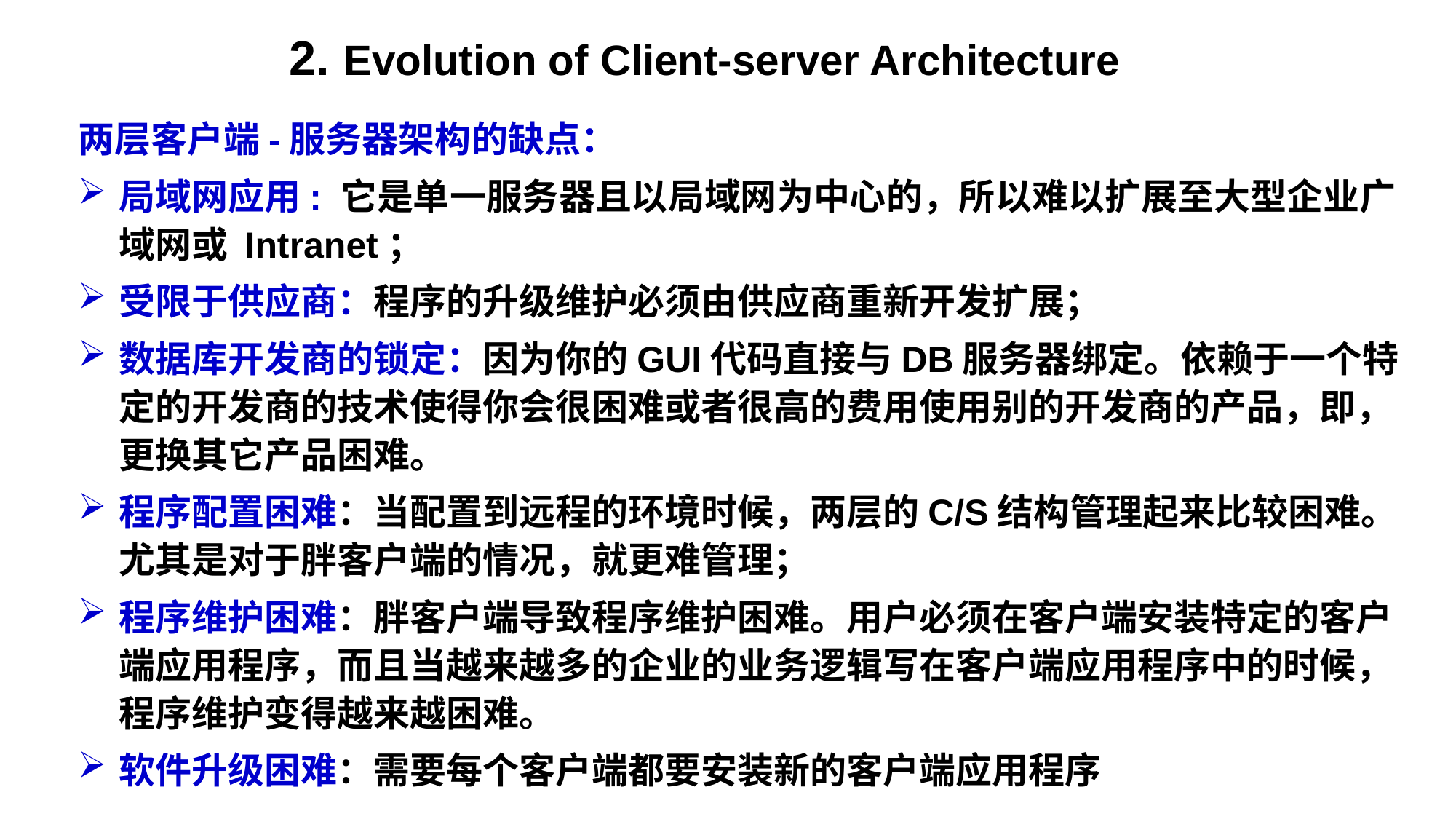

Evolution of Client-server Architecture
两层客户端-服务器架构的缺点：
局域网应用: 它是单一服务器且以局域网为中心的，所以难以扩展至大型企业广域网或 Intranet；
受限于供应商：程序的升级维护必须由供应商重新开发扩展；
数据库开发商的锁定：因为你的GUI代码直接与DB服务器绑定。依赖于一个特定的开发商的技术使得你会很困难或者很高的费用使用别的开发商的产品，即，更换其它产品困难。
程序配置困难：当配置到远程的环境时候，两层的C/S结构管理起来比较困难。尤其是对于胖客户端的情况，就更难管理；
程序维护困难：胖客户端导致程序维护困难。用户必须在客户端安装特定的客户端应用程序，而且当越来越多的企业的业务逻辑写在客户端应用程序中的时候，程序维护变得越来越困难。
软件升级困难：需要每个客户端都要安装新的客户端应用程序